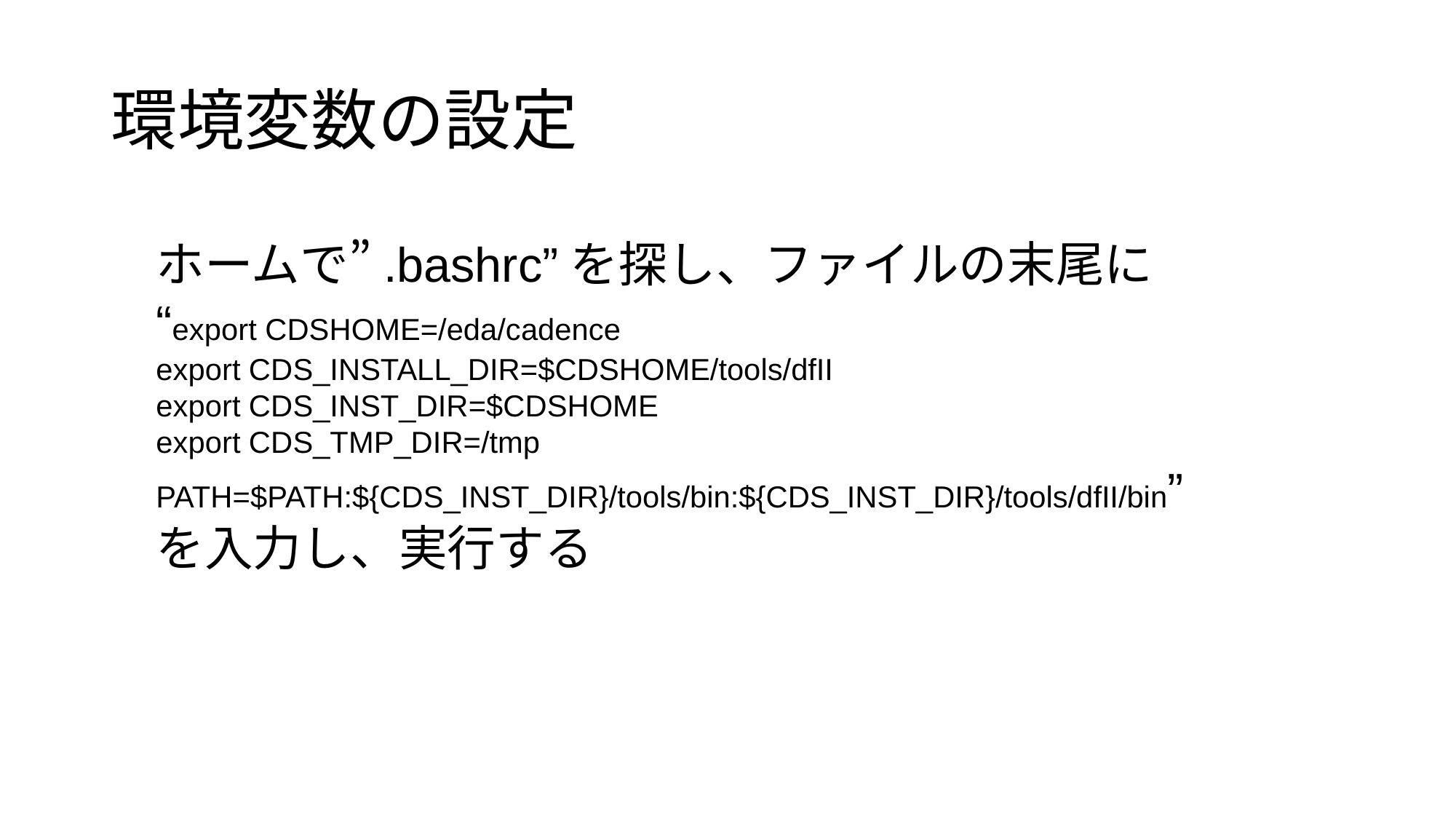

# 環境変数の設定
ホームで”.bashrc”を探し、ファイルの末尾に
“export CDSHOME=/eda/cadence
export CDS_INSTALL_DIR=$CDSHOME/tools/dfII
export CDS_INST_DIR=$CDSHOME
export CDS_TMP_DIR=/tmp
PATH=$PATH:${CDS_INST_DIR}/tools/bin:${CDS_INST_DIR}/tools/dfII/bin”
を入力し、実行する